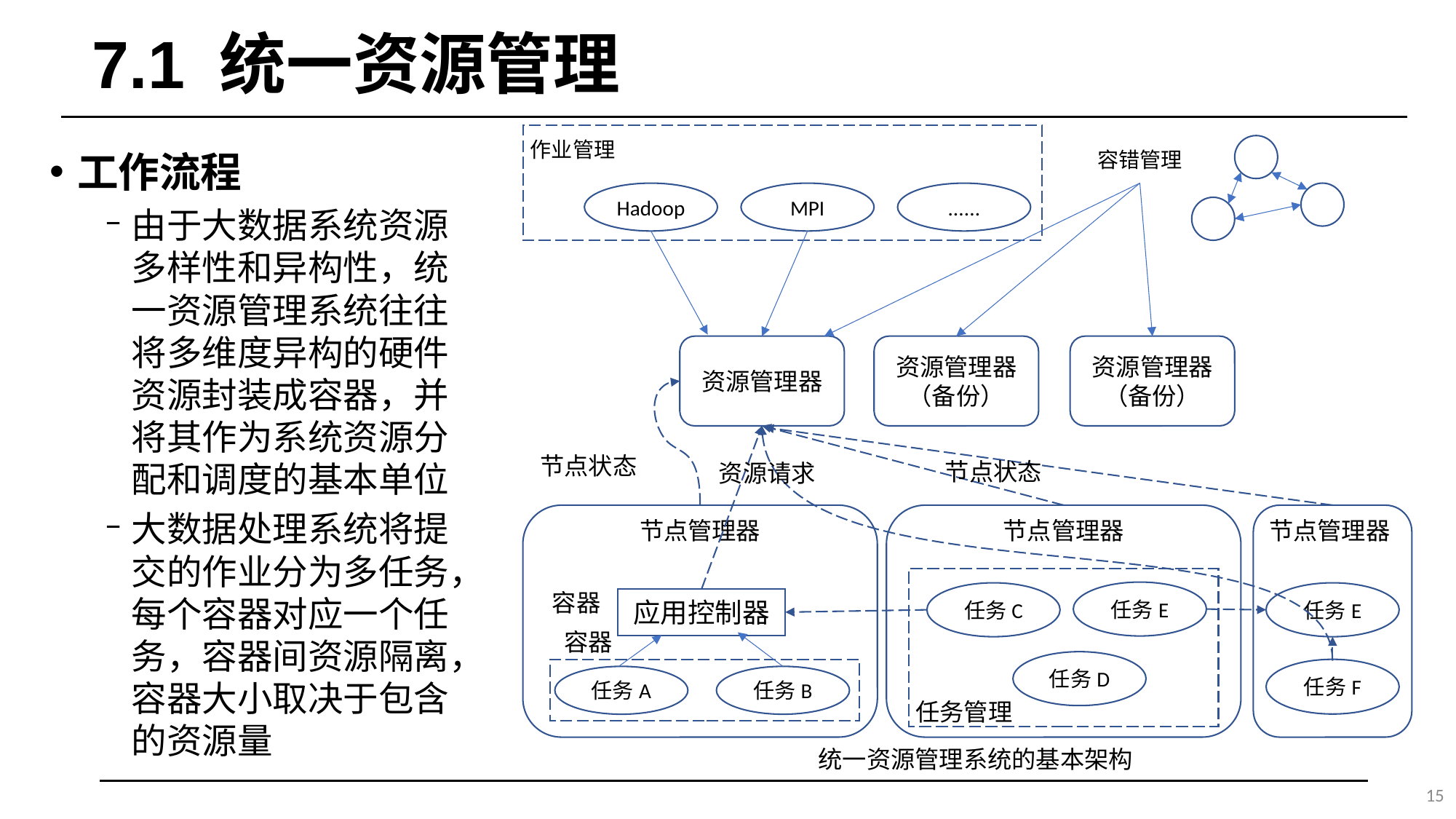

# 7.1 统一资源管理
作业管理

容错管理

Hadoop
MPI
......

资源管理器
资源管理器
（备份）
资源管理器
（备份）
节点状态
节点状态
资源请求
节点管理器

容器
应用控制器
容器

任务A
任务B
节点管理器
节点管理器

任务E
任务C
任务E
任务D
任务F
任务管理
统一资源管理系统的基本架构
工作流程
由于大数据系统资源多样性和异构性，统一资源管理系统往往将多维度异构的硬件资源封装成容器，并将其作为系统资源分配和调度的基本单位
大数据处理系统将提交的作业分为多任务，每个容器对应一个任务，容器间资源隔离，容器大小取决于包含的资源量

15